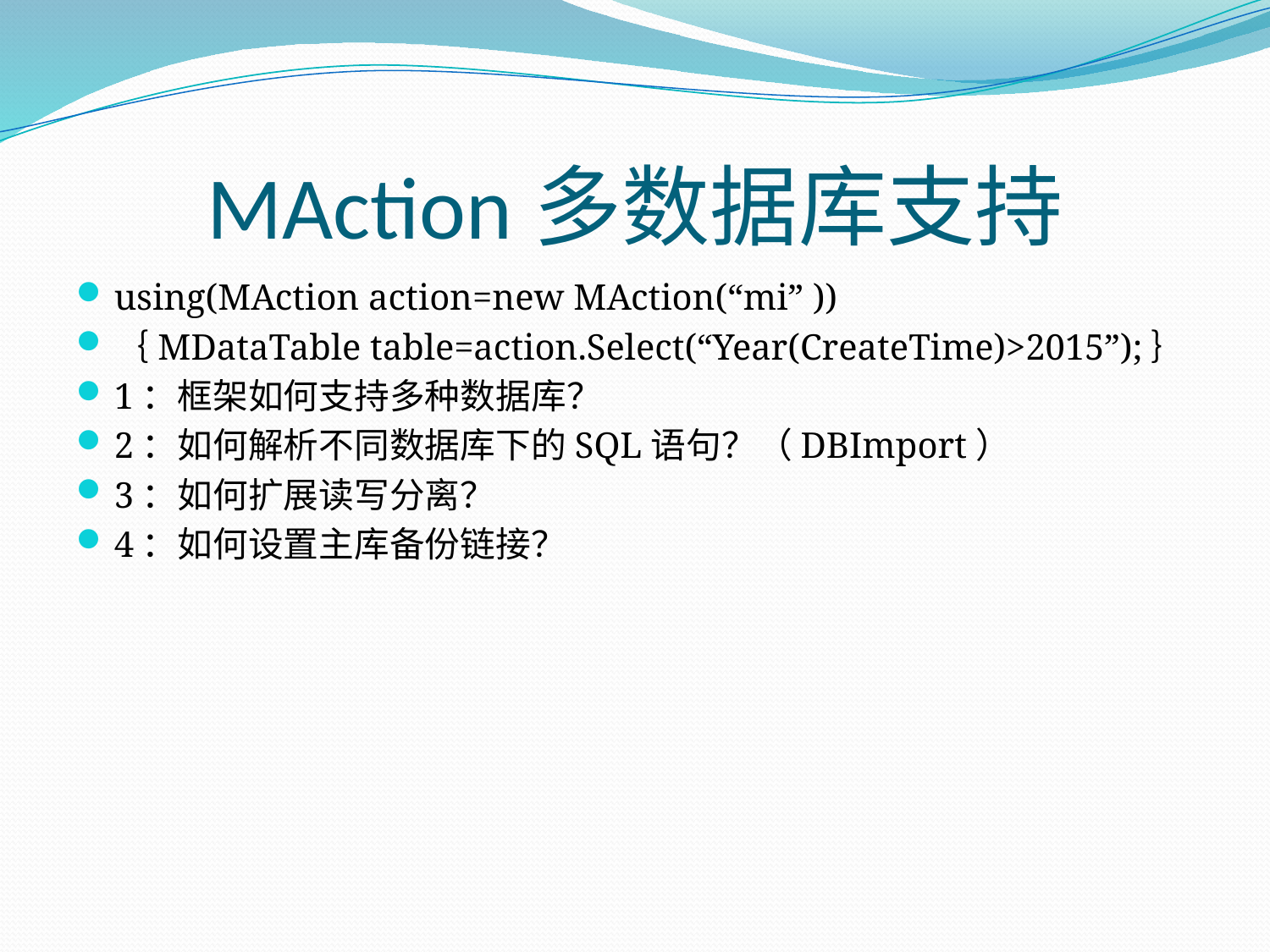

# MAction多数据库支持
using(MAction action=new MAction(“mi” ))
｛MDataTable table=action.Select(“Year(CreateTime)>2015”);｝
1：框架如何支持多种数据库？
2：如何解析不同数据库下的SQL语句？（DBImport）
3：如何扩展读写分离？
4：如何设置主库备份链接？